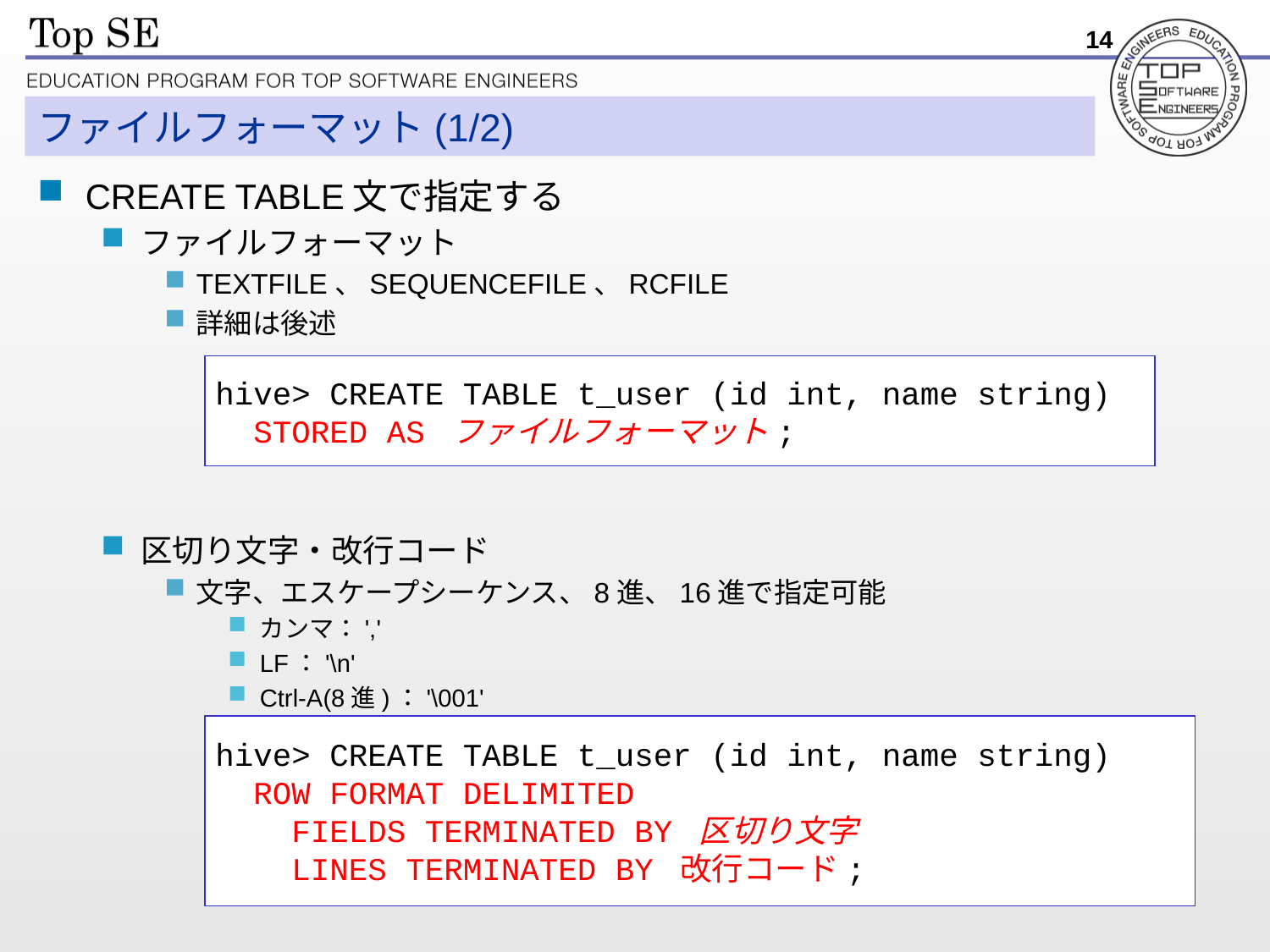

14
# ファイルフォーマット(1/2)
CREATE TABLE文で指定する
ファイルフォーマット
TEXTFILE、SEQUENCEFILE、RCFILE
詳細は後述

区切り文字・改行コード
文字、エスケープシーケンス、8進、16進で指定可能
カンマ：','
LF：'\n'
Ctrl-A(8進)：'\001'
Ctrl-A(16進)：'\0x01'

hive> CREATE TABLE t_user (id int, name string)
  STORED AS ファイルフォーマット;
hive> CREATE TABLE t_user (id int, name string)
  ROW FORMAT DELIMITED
    FIELDS TERMINATED BY 区切り文字
    LINES TERMINATED BY 改行コード;